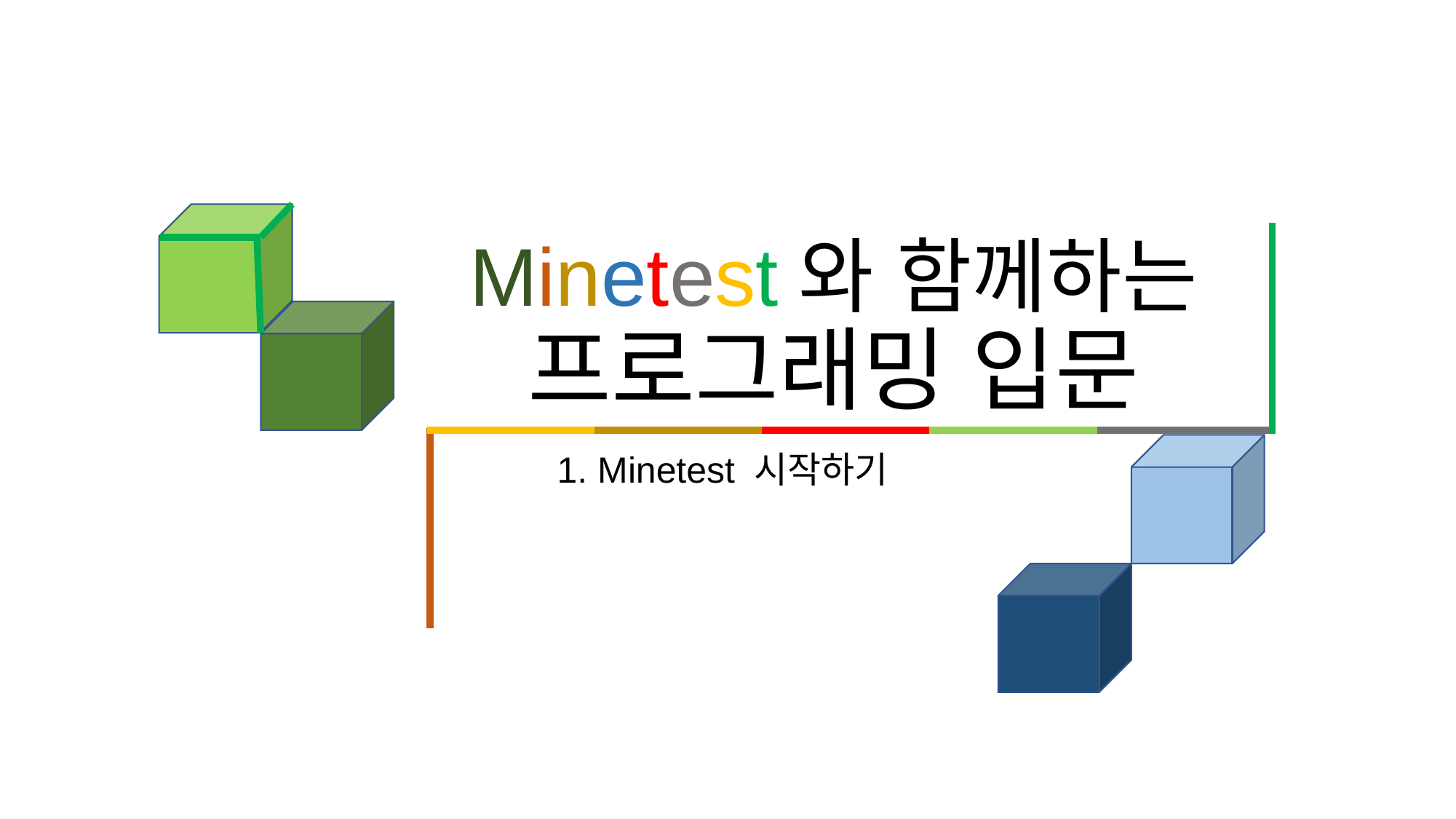

# Minetest와 함께하는 프로그래밍 입문

1. Minetest 시작하기